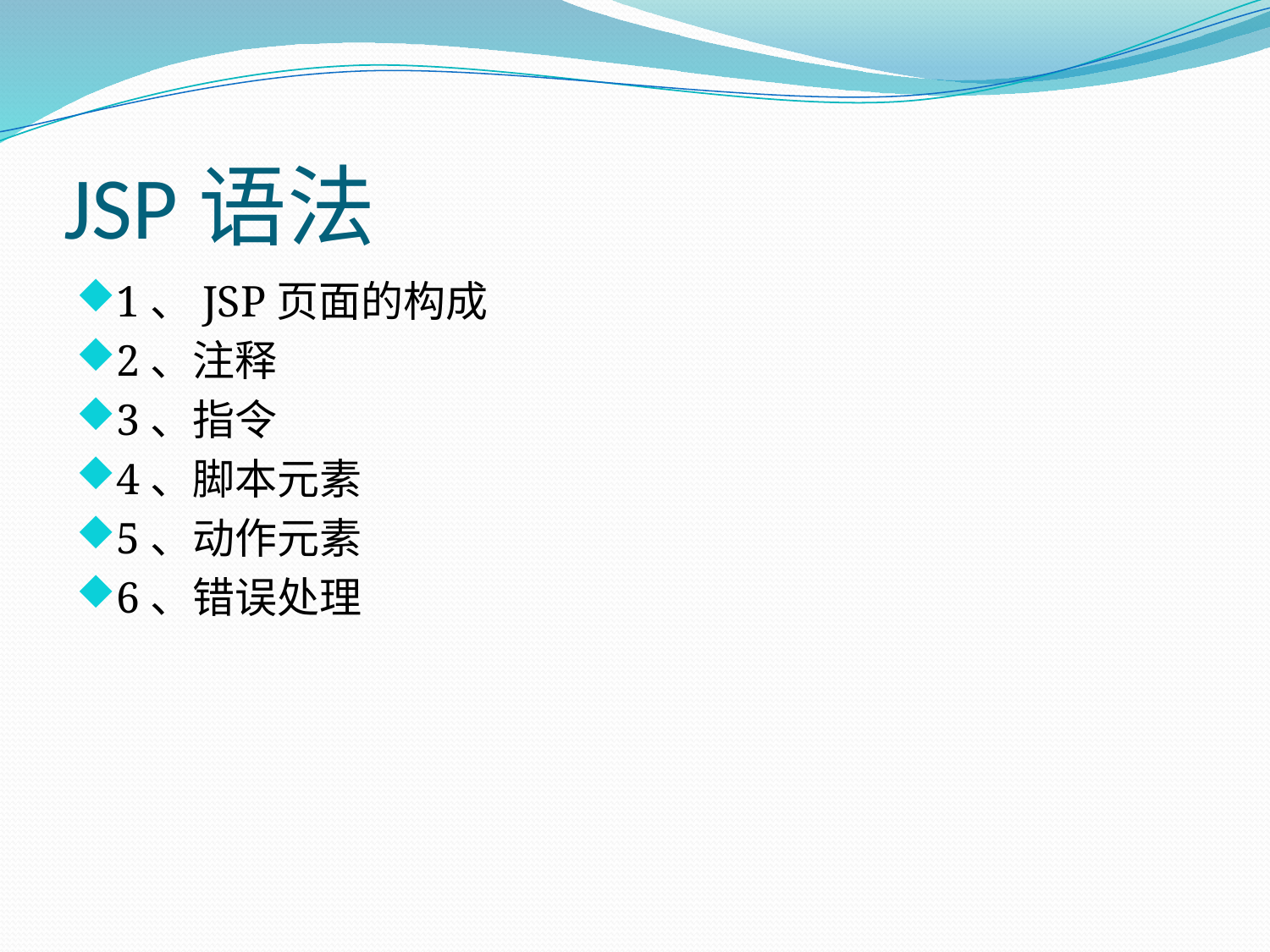

# JSP语法
1、JSP页面的构成
2、注释
3、指令
4、脚本元素
5、动作元素
6、错误处理